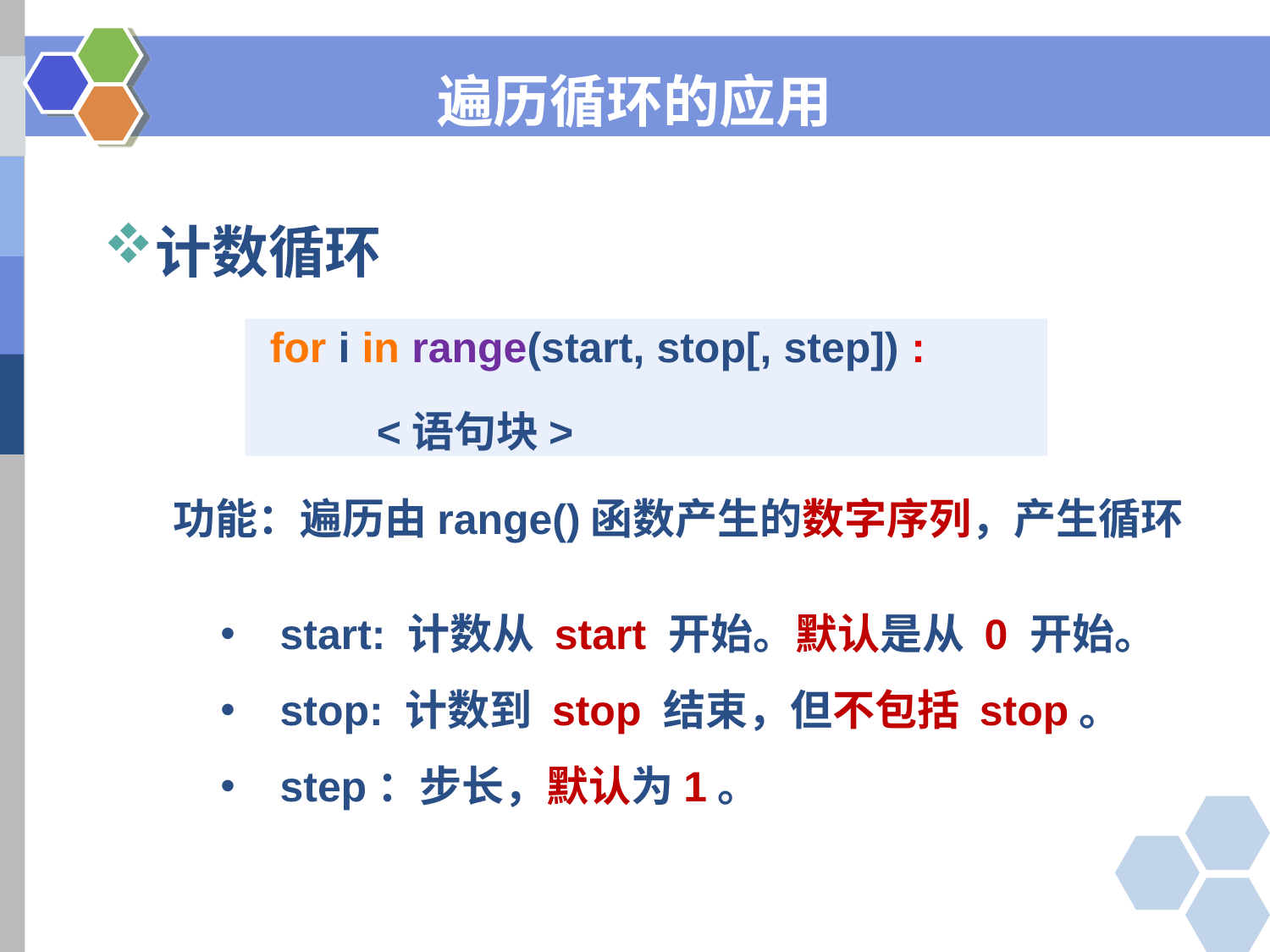

遍历循环的应用

计数循环
for i in range(start, stop[, step]) :
         <语句块>
功能：遍历由range()函数产生的数字序列，产生循环
 start: 计数从 start 开始。默认是从 0 开始。
 stop: 计数到 stop 结束，但不包括 stop。
 step：步长，默认为1。